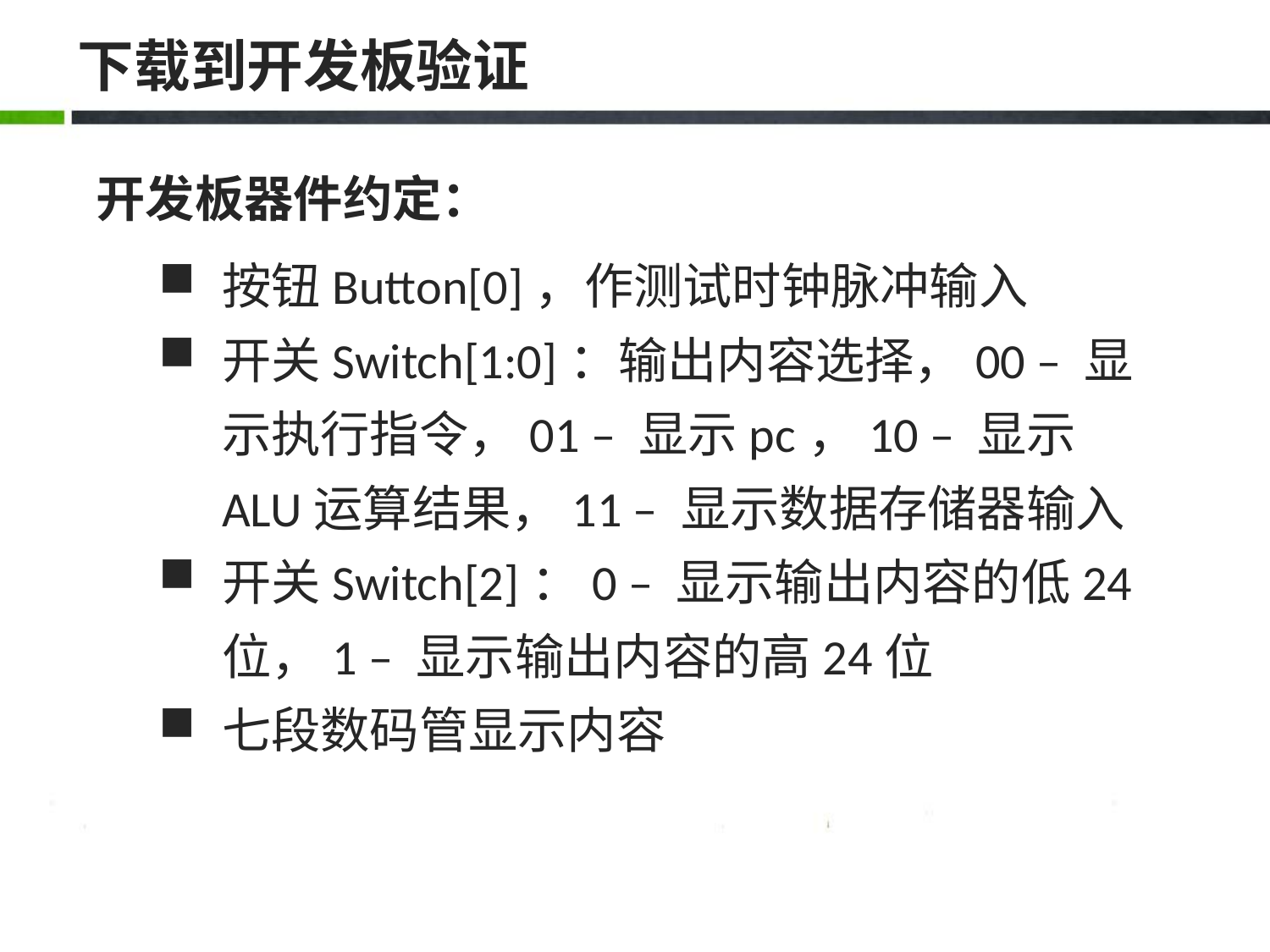

# 下载到开发板验证
开发板器件约定：
按钮Button[0]，作测试时钟脉冲输入
开关Switch[1:0]：输出内容选择，00 – 显示执行指令，01 – 显示pc，10 – 显示ALU运算结果，11 – 显示数据存储器输入
开关Switch[2]：0 – 显示输出内容的低24位，1 – 显示输出内容的高24位
七段数码管显示内容